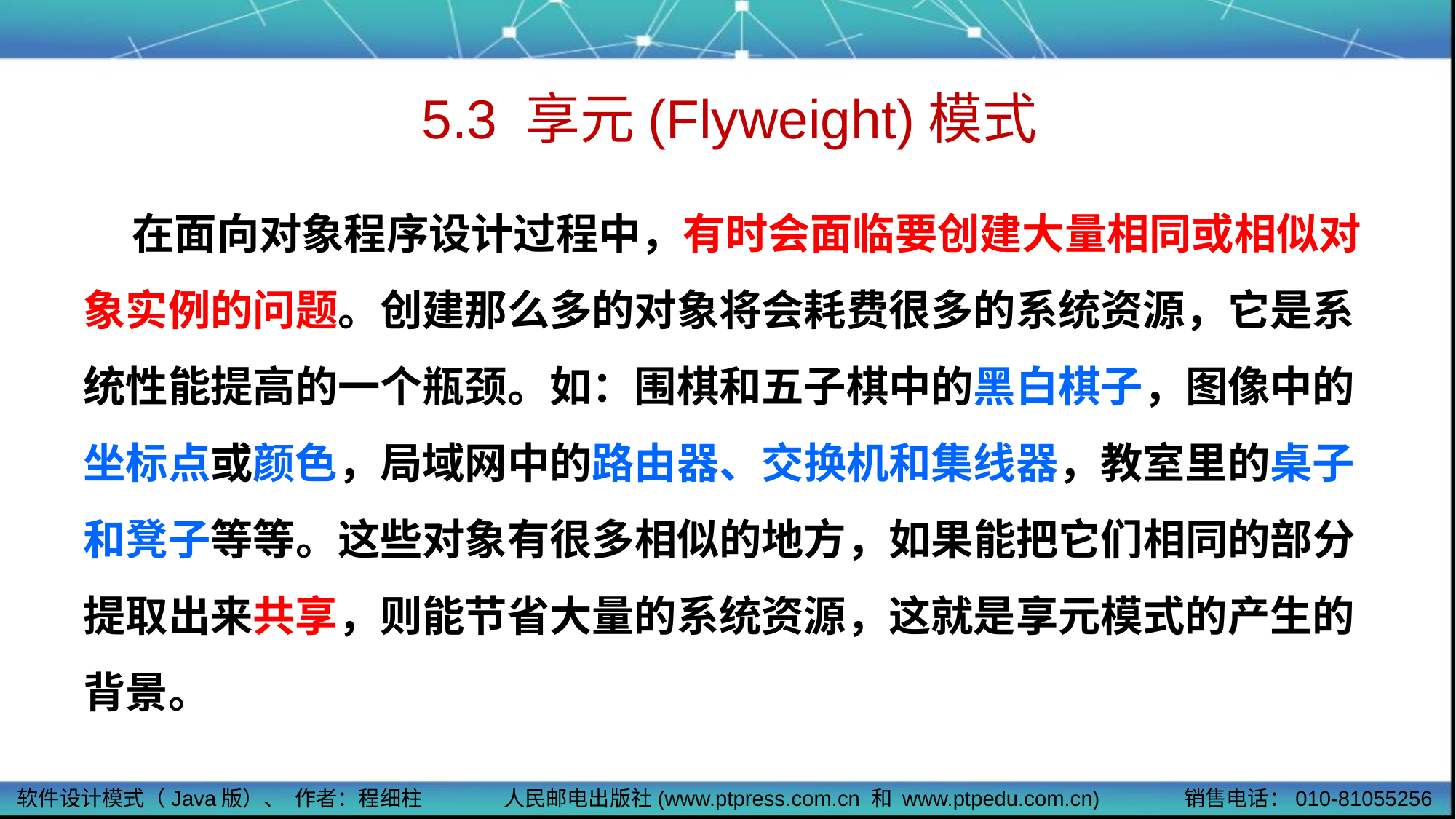

# 5.3 享元(Flyweight)模式
    在面向对象程序设计过程中，有时会面临要创建大量相同或相似对象实例的问题。创建那么多的对象将会耗费很多的系统资源，它是系统性能提高的一个瓶颈。如：围棋和五子棋中的黑白棋子，图像中的坐标点或颜色，局域网中的路由器、交换机和集线器，教室里的桌子和凳子等等。这些对象有很多相似的地方，如果能把它们相同的部分提取出来共享，则能节省大量的系统资源，这就是享元模式的产生的背景。
软件设计模式（Java版）、  作者：程细柱
人民邮电出版社(www.ptpress.com.cn 和 www.ptpedu.com.cn)
销售电话：010-81055256